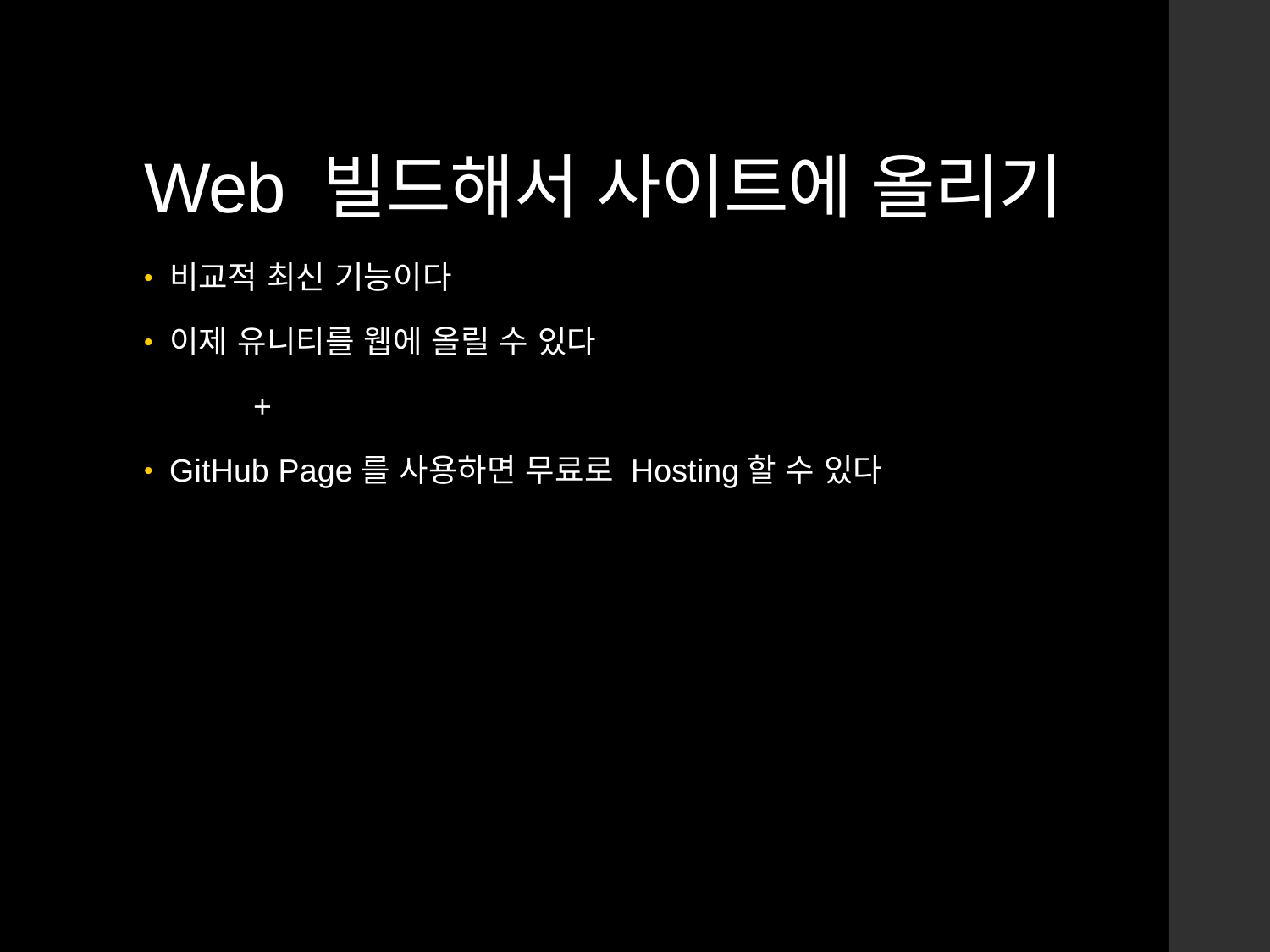

# Web 빌드해서 사이트에 올리기
비교적 최신 기능이다
이제 유니티를 웹에 올릴 수 있다
            +
GitHub Page를 사용하면 무료로 Hosting할 수 있다